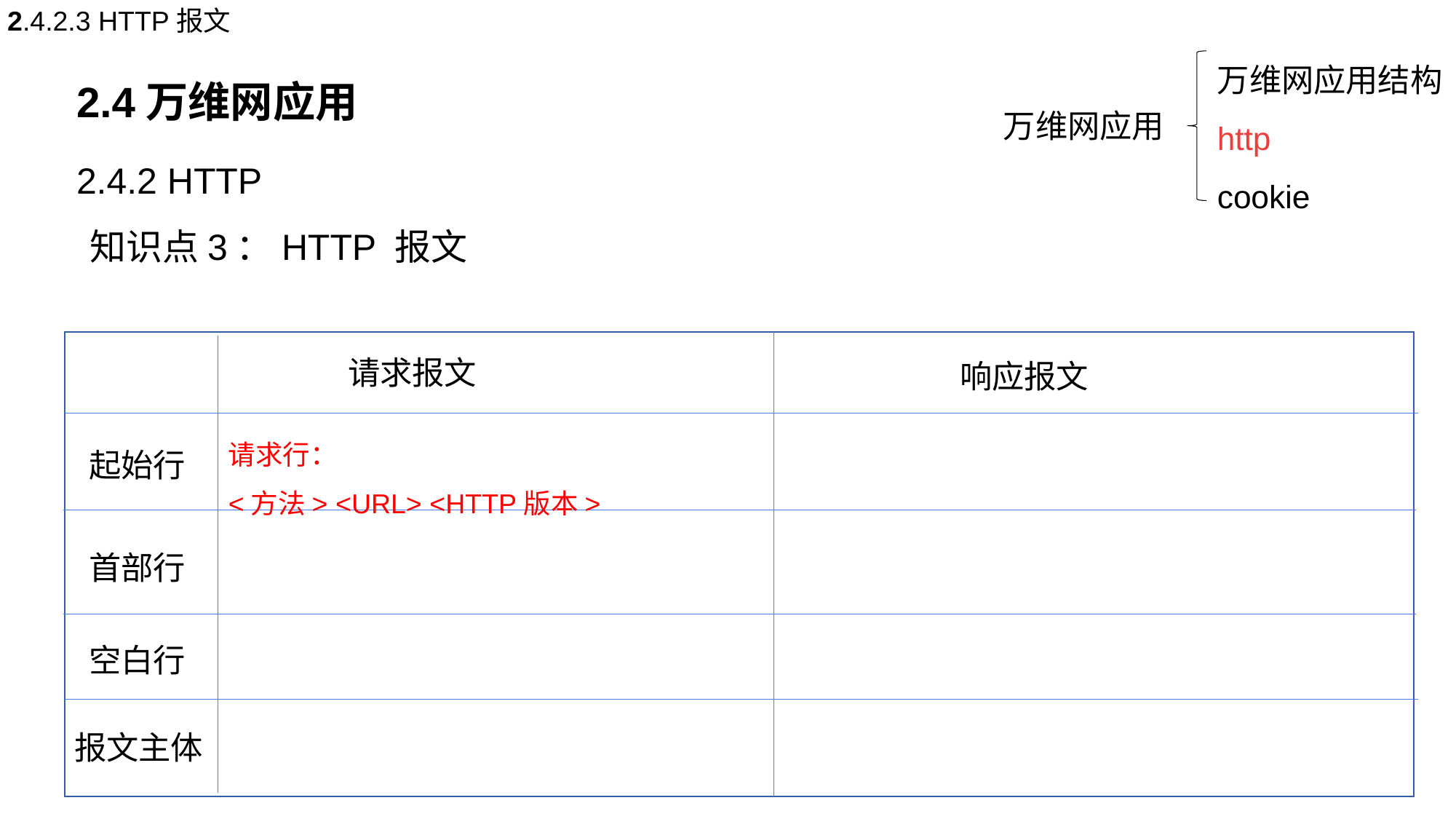

2.4.2.3 HTTP报文
万维网应用结构
http
cookie
 2.4万维网应用
 2.4.2 HTTP
  知识点3：HTTP 报文

      万维网应用

HTTP 1.1/  200  OK
请求报文
响应报文
请求行：
<方法> <URL> <HTTP版本>
<HTTP版本> <状态码> <原因短语>

起始行
携带附加信息 +CRLF                                          同请求报文
首部行
空白行
CRLF                                                                 同请求报文
报文主体
实际要传输的内容                                               同请求报文
GET 方法没有报文主体
超文本文件